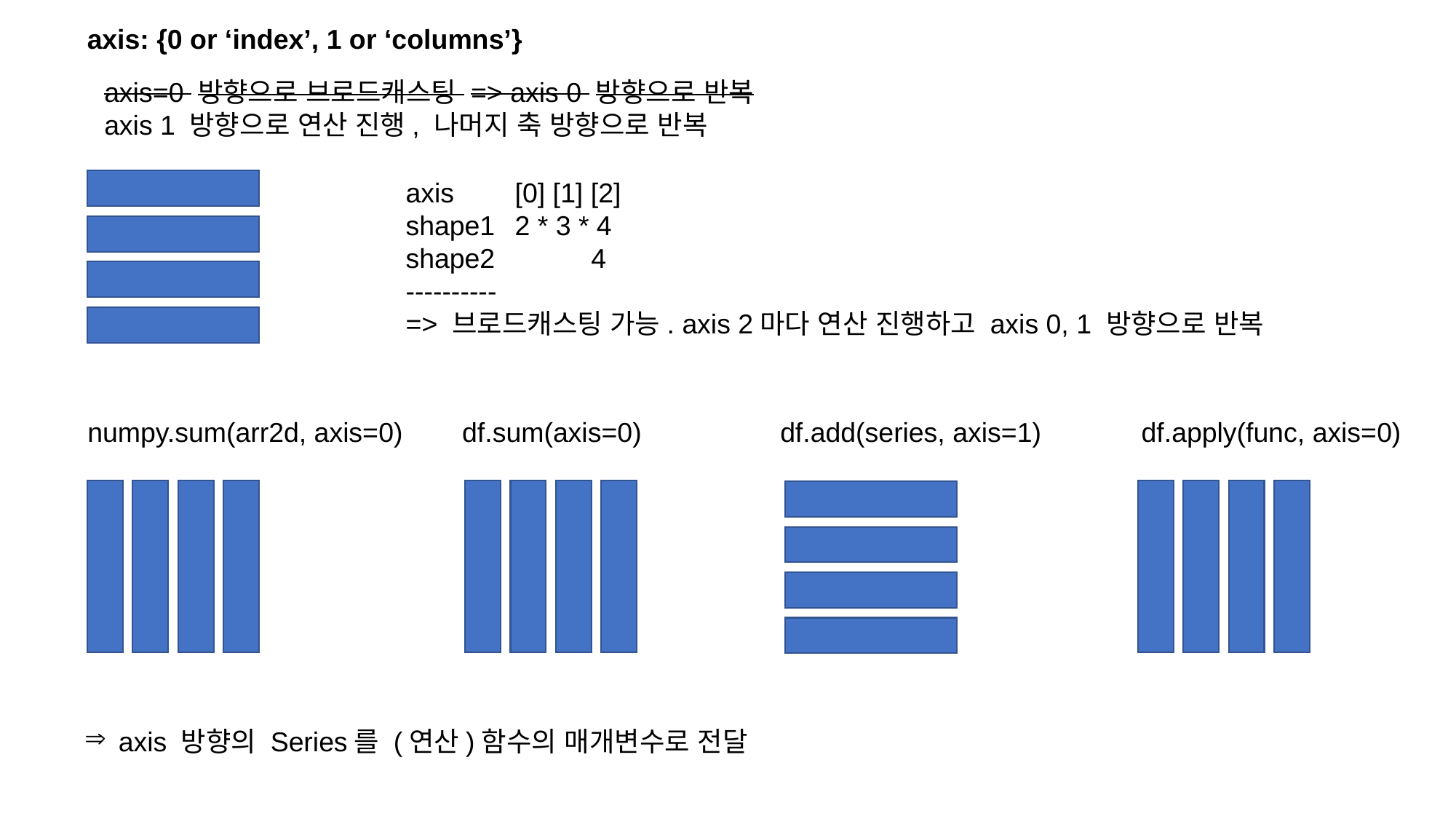

axis: {0 or ‘index’, 1 or ‘columns’}
axis=0 방향으로 브로드캐스팅 => axis 0 방향으로 반복
axis 1 방향으로 연산 진행, 나머지 축 방향으로 반복
axis	[0] [1] [2]
shape1	2 * 3 * 4
shape2 	          4
----------
=> 브로드캐스팅 가능. axis 2마다 연산 진행하고 axis 0, 1 방향으로 반복

numpy.sum(arr2d, axis=0)
df.sum(axis=0)
df.add(series, axis=1)
df.apply(func, axis=0)

axis 방향의 Series를 (연산)함수의 매개변수로 전달